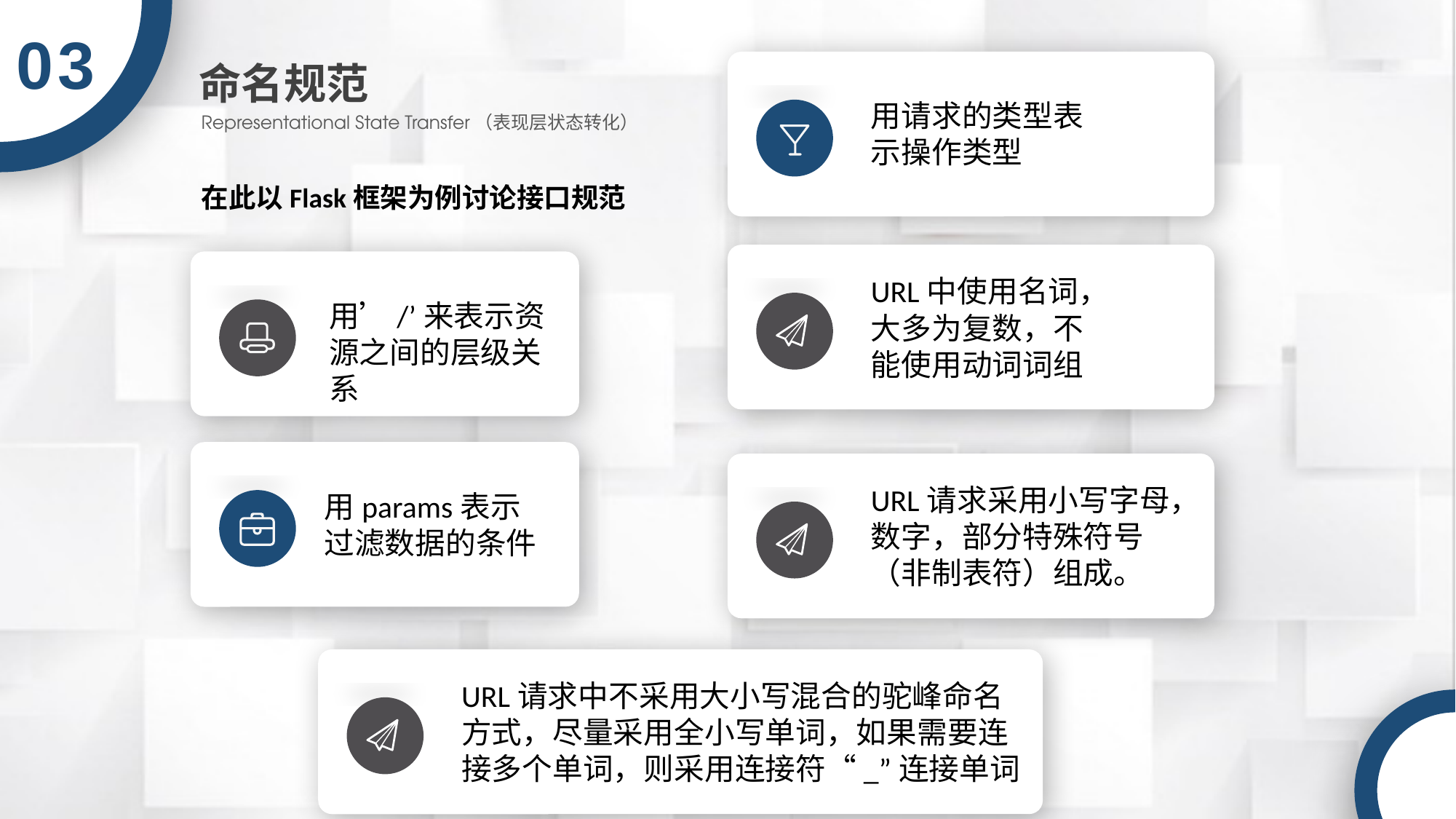

03
命名规范

用请求的类型表示操作类型

Representational State Transfer（表现层状态转化）

在此以Flask框架为例讨论接口规范

URL中使用名词，大多为复数，不能使用动词词组

用’/’来表示资源之间的层级关系

用params表示过滤数据的条件

URL请求采用小写字母，数字，部分特殊符号（非制表符）组成。

URL请求中不采用大小写混合的驼峰命名方式，尽量采用全小写单词，如果需要连接多个单词，则采用连接符“_”连接单词